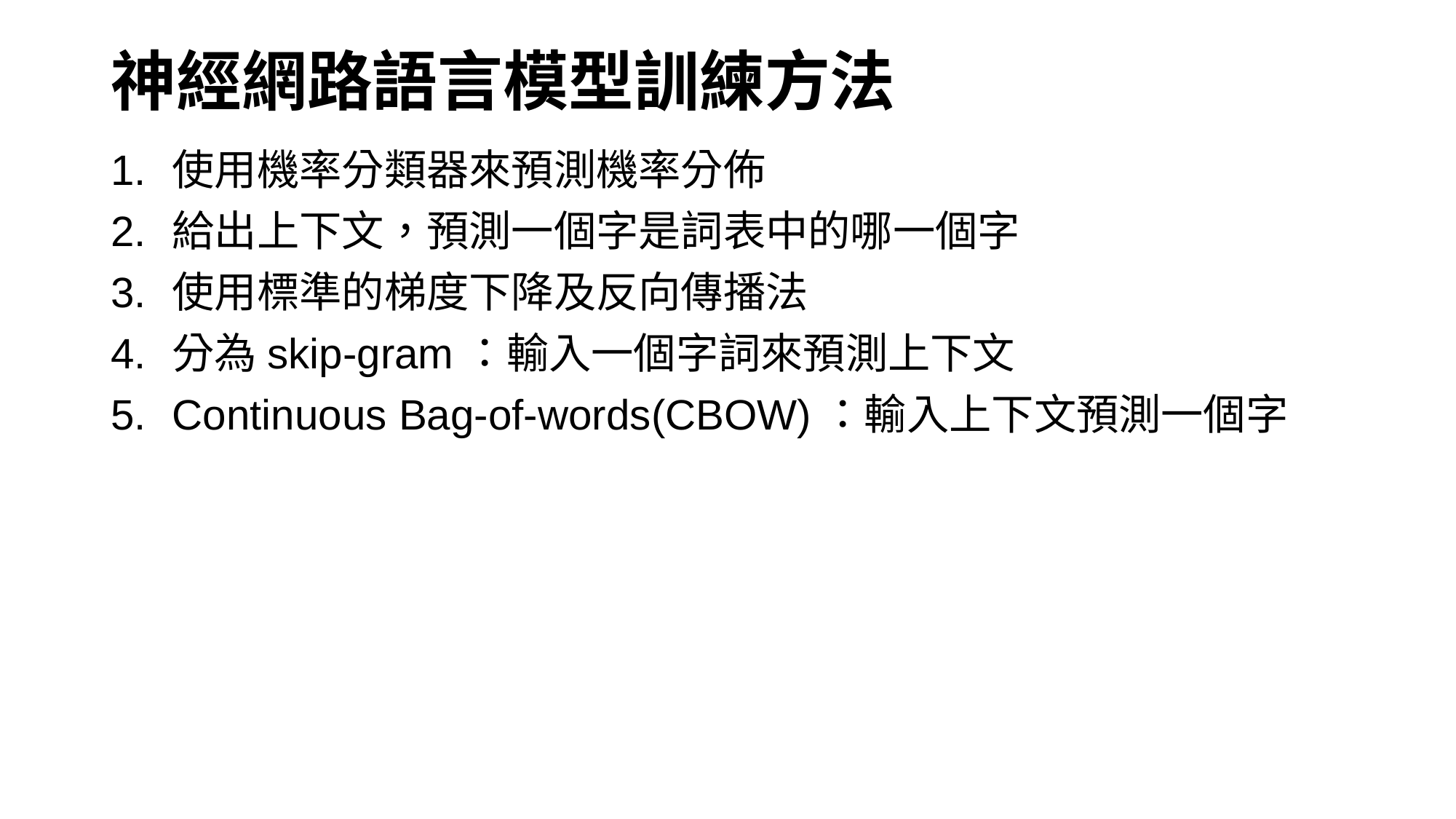

# 神經網路語言模型訓練方法
使用機率分類器來預測機率分佈
給出上下文，預測一個字是詞表中的哪一個字
使用標準的梯度下降及反向傳播法
分為skip-gram：輸入一個字詞來預測上下文
Continuous Bag-of-words(CBOW)：輸入上下文預測一個字